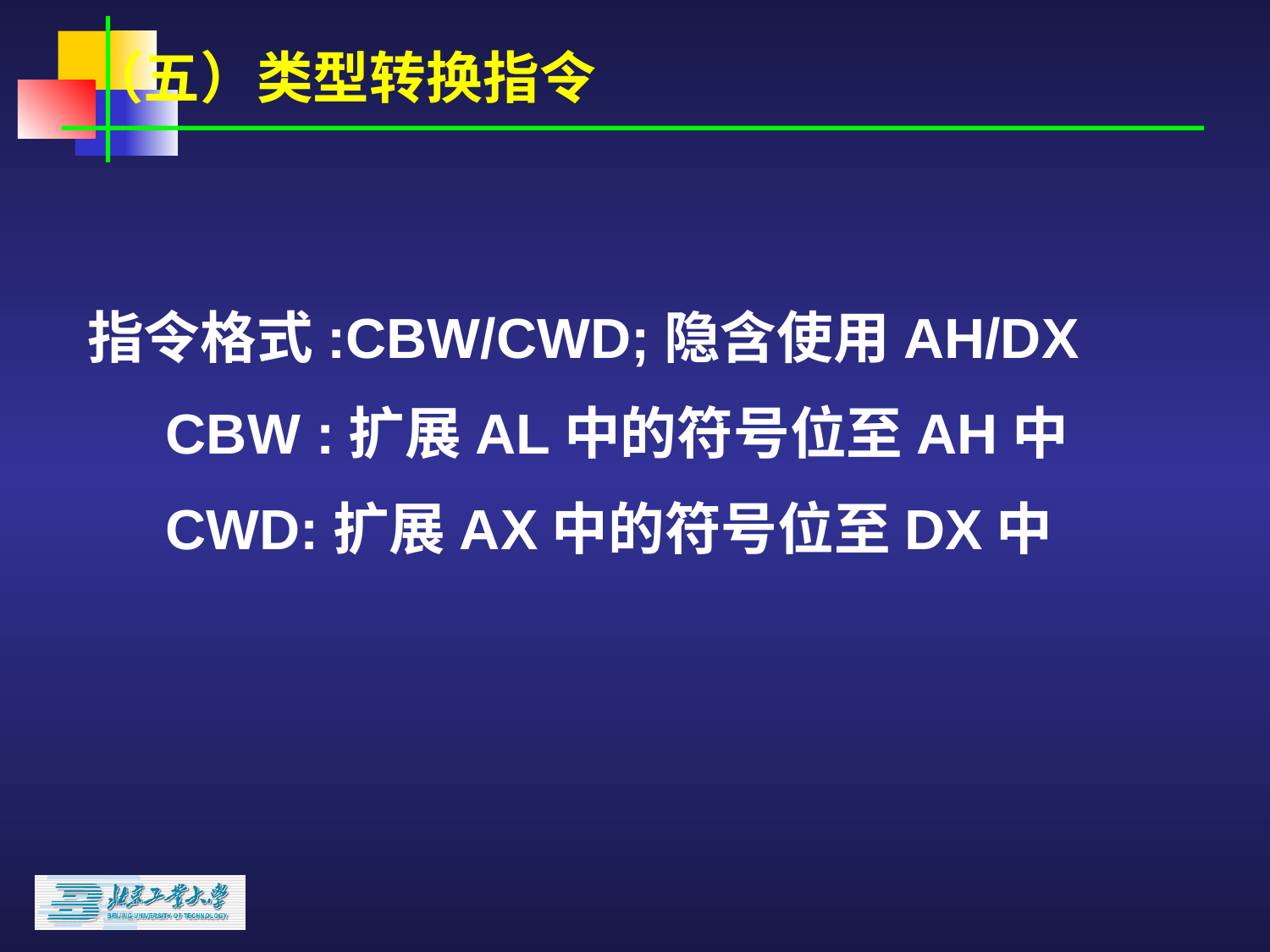

（五）类型转换指令

 指令格式:CBW/CWD;隐含使用AH/DX
     CBW :扩展AL中的符号位至AH中
     CWD:扩展AX中的符号位至DX中